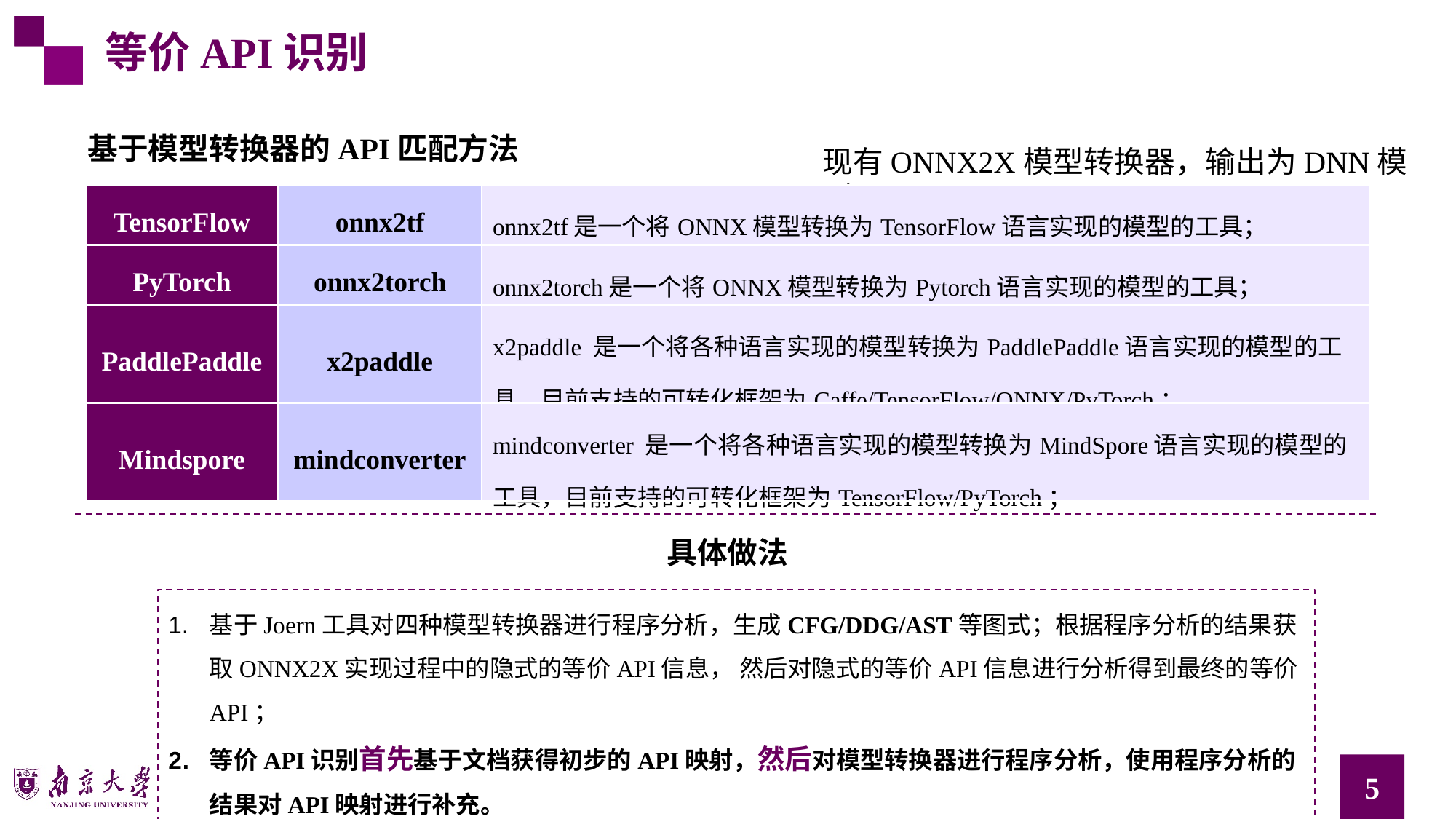

等价API识别
基于模型转换器的API匹配方法
现有ONNX2X模型转换器，输出为DNN模型
| TensorFlow | onnx2tf | onnx2tf是一个将ONNX模型转换为TensorFlow语言实现的模型的工具； |
| --- | --- | --- |
| PyTorch | onnx2torch | onnx2torch是一个将ONNX模型转换为Pytorch语言实现的模型的工具； |
| PaddlePaddle | x2paddle | x2paddle 是一个将各种语言实现的模型转换为PaddlePaddle语言实现的模型的工具，目前支持的可转化框架为Caffe/TensorFlow/ONNX/PyTorch； |
| Mindspore | mindconverter | mindconverter 是一个将各种语言实现的模型转换为MindSpore语言实现的模型的工具，目前支持的可转化框架为TensorFlow/PyTorch； |
具体做法
基于Joern工具对四种模型转换器进行程序分析，生成CFG/DDG/AST等图式；根据程序分析的结果获取ONNX2X实现过程中的隐式的等价API信息， 然后对隐式的等价API信息进行分析得到最终的等价API；
等价API识别首先基于文档获得初步的API映射，然后对模型转换器进行程序分析，使用程序分析的结果对API映射进行补充。
5